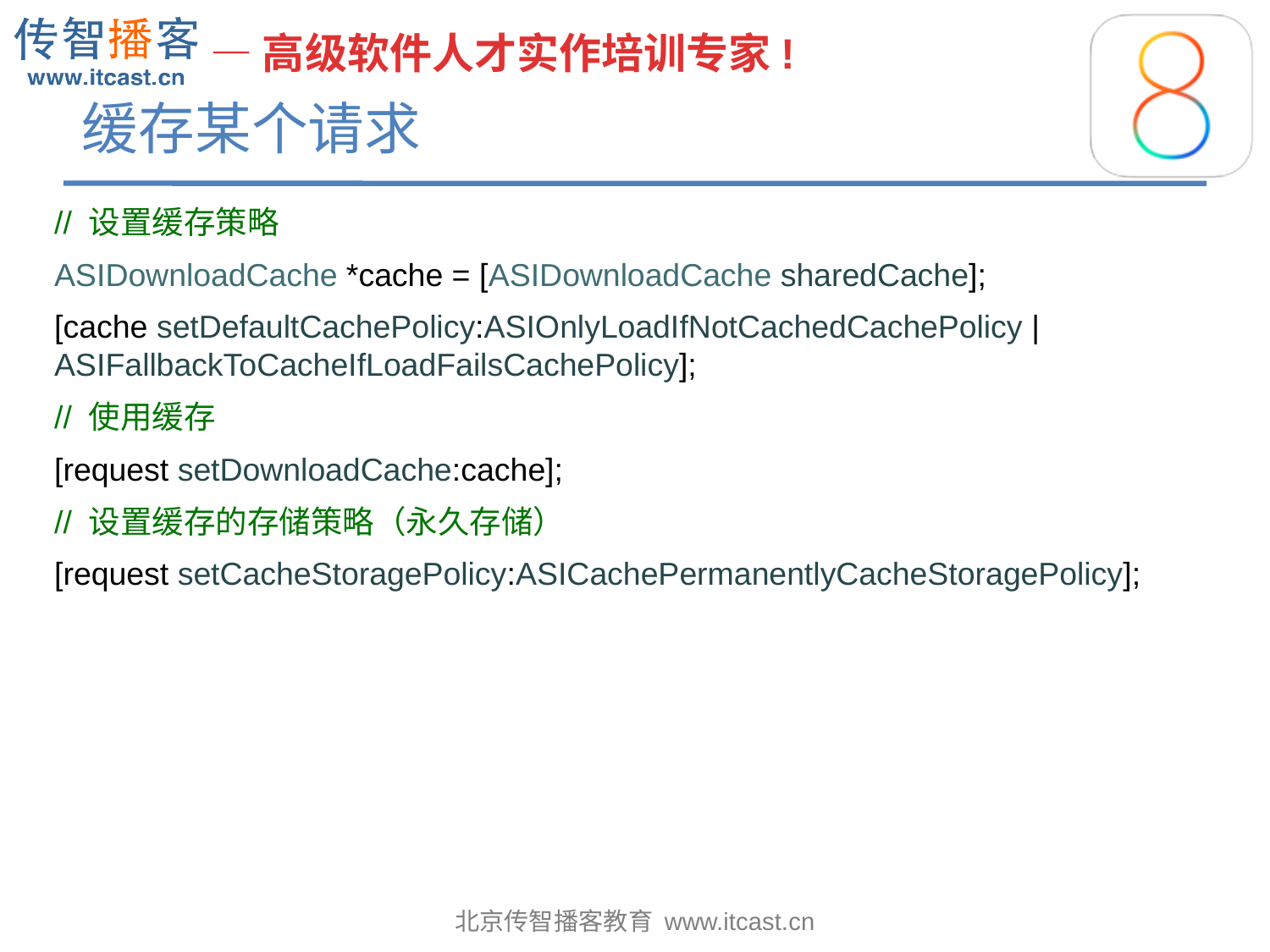

# 缓存某个请求
// 设置缓存策略
ASIDownloadCache *cache = [ASIDownloadCache sharedCache];
[cache setDefaultCachePolicy:ASIOnlyLoadIfNotCachedCachePolicy | ASIFallbackToCacheIfLoadFailsCachePolicy];
// 使用缓存
[request setDownloadCache:cache];
// 设置缓存的存储策略（永久存储）
[request setCacheStoragePolicy:ASICachePermanentlyCacheStoragePolicy];